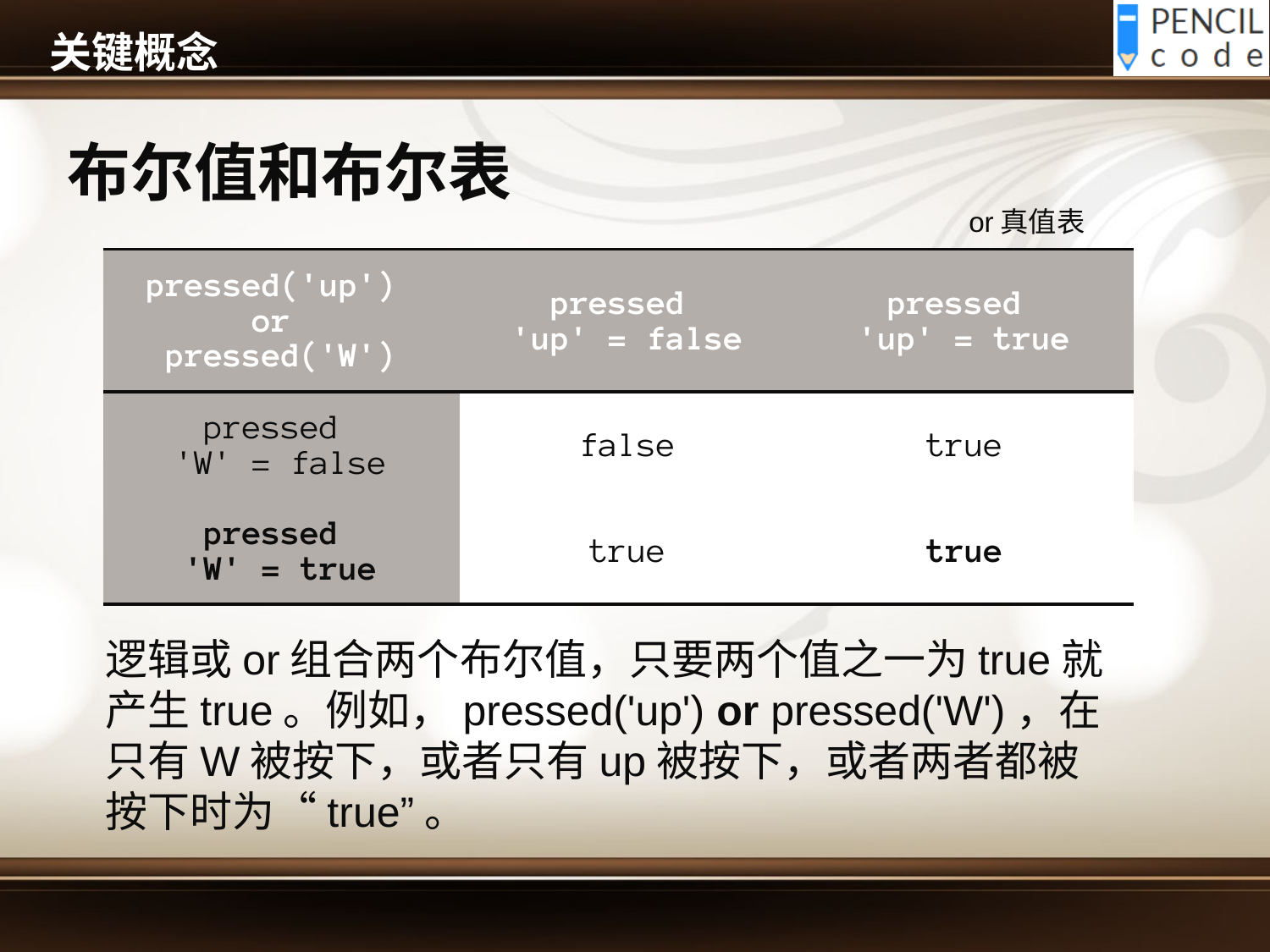

# 关键概念
布尔值和布尔表
or真值表
| pressed('up')  or  pressed('W') | pressed 'up' = false | pressed 'up' = true |
| --- | --- | --- |
| pressed 'W' = false | false | true |
| pressed 'W' = true | true | true |
逻辑或or组合两个布尔值，只要两个值之一为true就产生true。例如，pressed('up') or pressed('W')，在只有W被按下，或者只有up被按下，或者两者都被按下时为“true”。